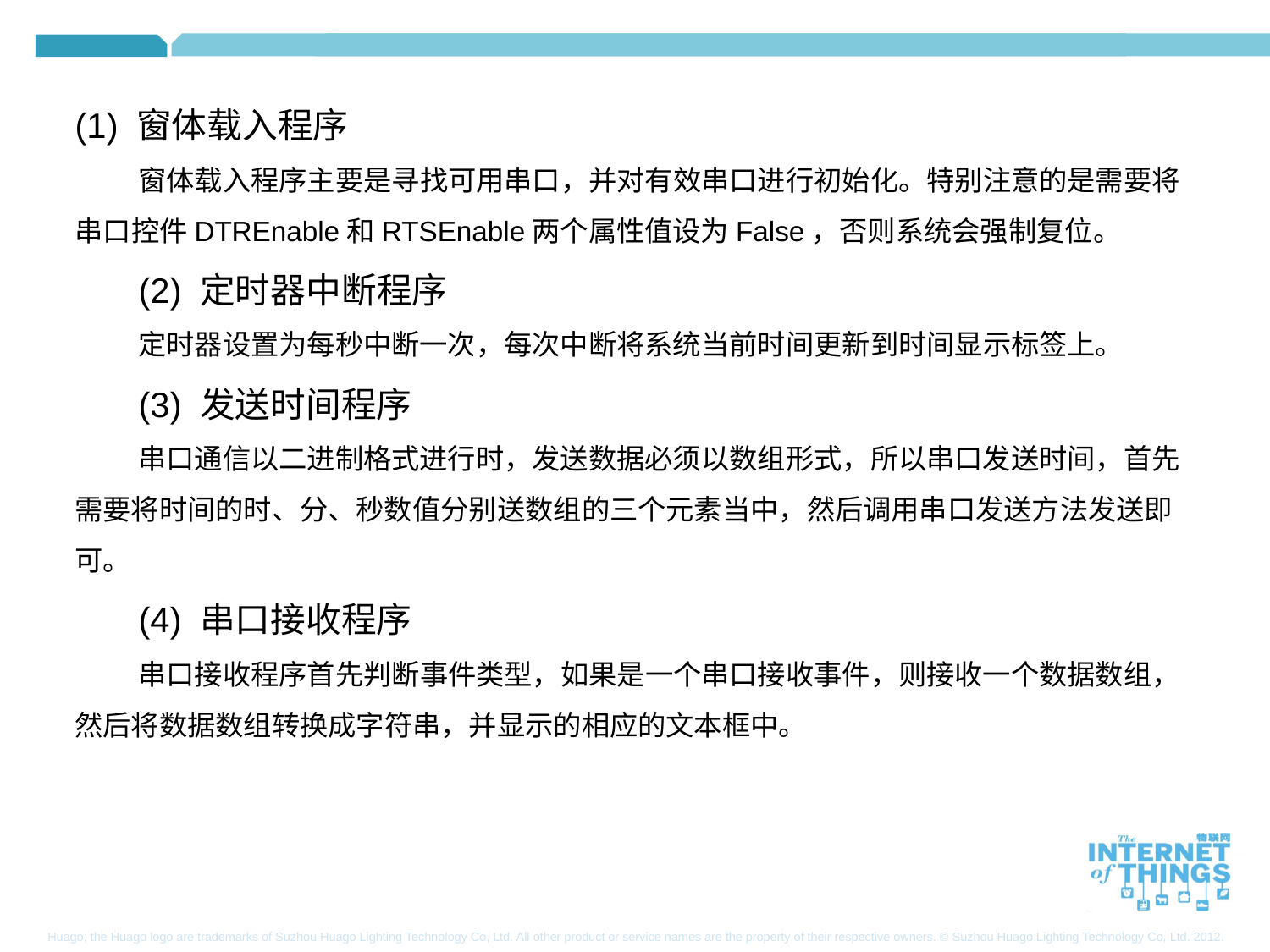

(1) 窗体载入程序
窗体载入程序主要是寻找可用串口，并对有效串口进行初始化。特别注意的是需要将串口控件DTREnable和RTSEnable两个属性值设为False，否则系统会强制复位。
(2) 定时器中断程序
定时器设置为每秒中断一次，每次中断将系统当前时间更新到时间显示标签上。
(3) 发送时间程序
串口通信以二进制格式进行时，发送数据必须以数组形式，所以串口发送时间，首先需要将时间的时、分、秒数值分别送数组的三个元素当中，然后调用串口发送方法发送即可。
(4) 串口接收程序
串口接收程序首先判断事件类型，如果是一个串口接收事件，则接收一个数据数组，然后将数据数组转换成字符串，并显示的相应的文本框中。